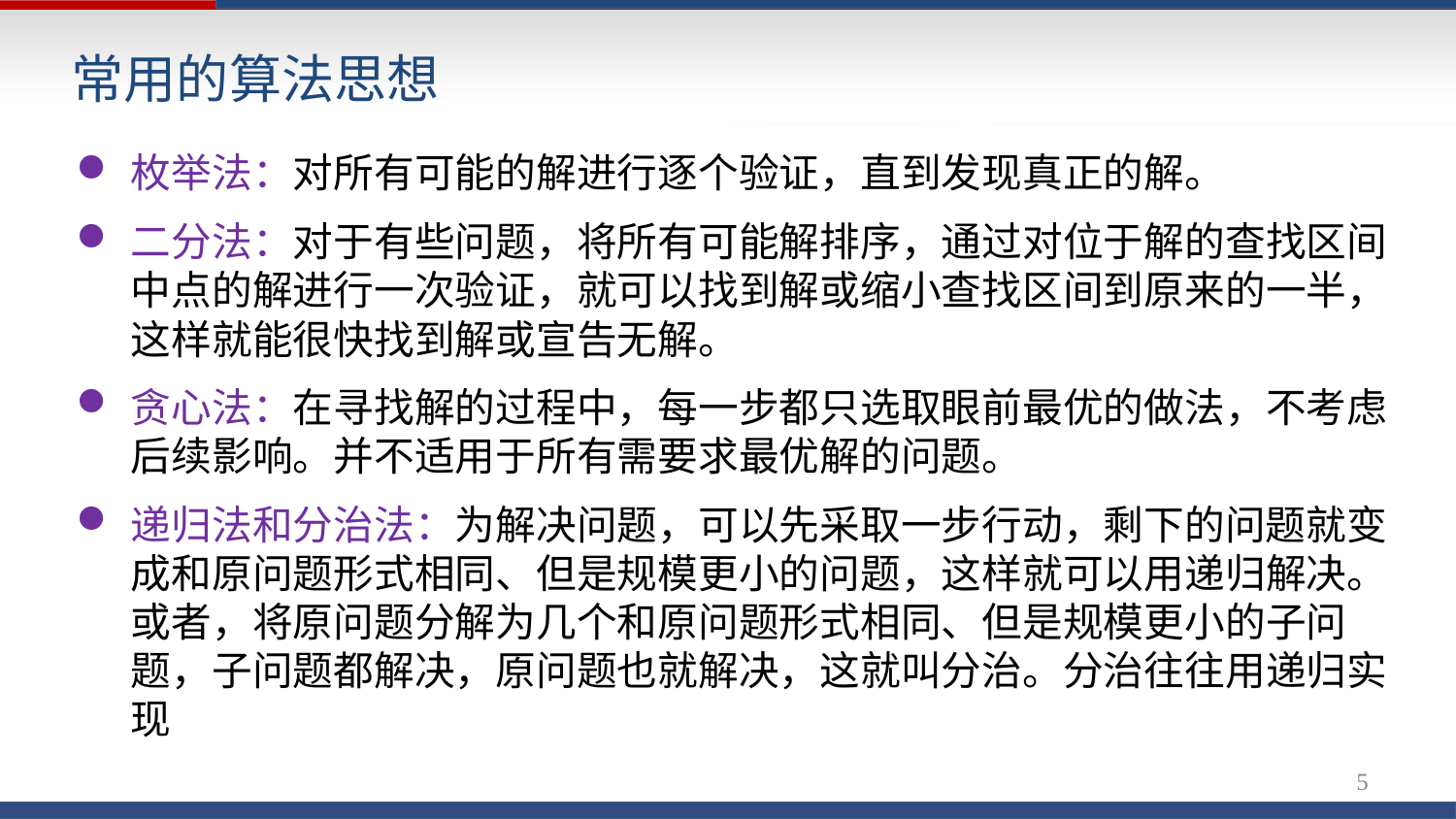

# 常用的算法思想
枚举法：对所有可能的解进行逐个验证，直到发现真正的解。
二分法：对于有些问题，将所有可能解排序，通过对位于解的查找区间中点的解进行一次验证，就可以找到解或缩小查找区间到原来的一半，这样就能很快找到解或宣告无解。
贪心法：在寻找解的过程中，每一步都只选取眼前最优的做法，不考虑后续影响。并不适用于所有需要求最优解的问题。
递归法和分治法：为解决问题，可以先采取一步行动，剩下的问题就变成和原问题形式相同、但是规模更小的问题，这样就可以用递归解决。或者，将原问题分解为几个和原问题形式相同、但是规模更小的子问题，子问题都解决，原问题也就解决，这就叫分治。分治往往用递归实现
5